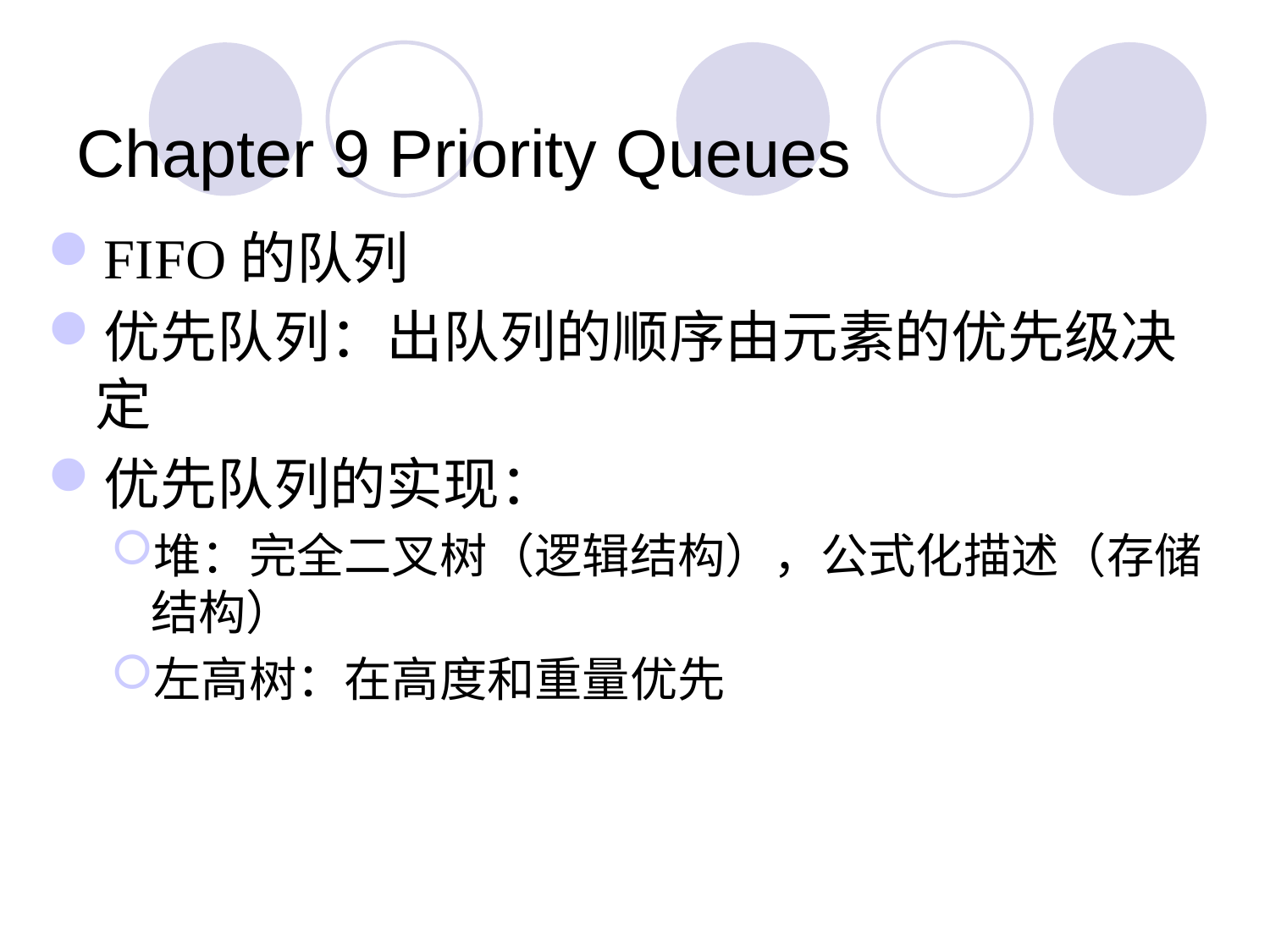

2
Chapter 9 Priority Queues

FIFO的队列
优先队列：出队列的顺序由元素的优先级决定
优先队列的实现：
堆：完全二叉树（逻辑结构），公式化描述（存储结构）
左高树：在高度和重量优先